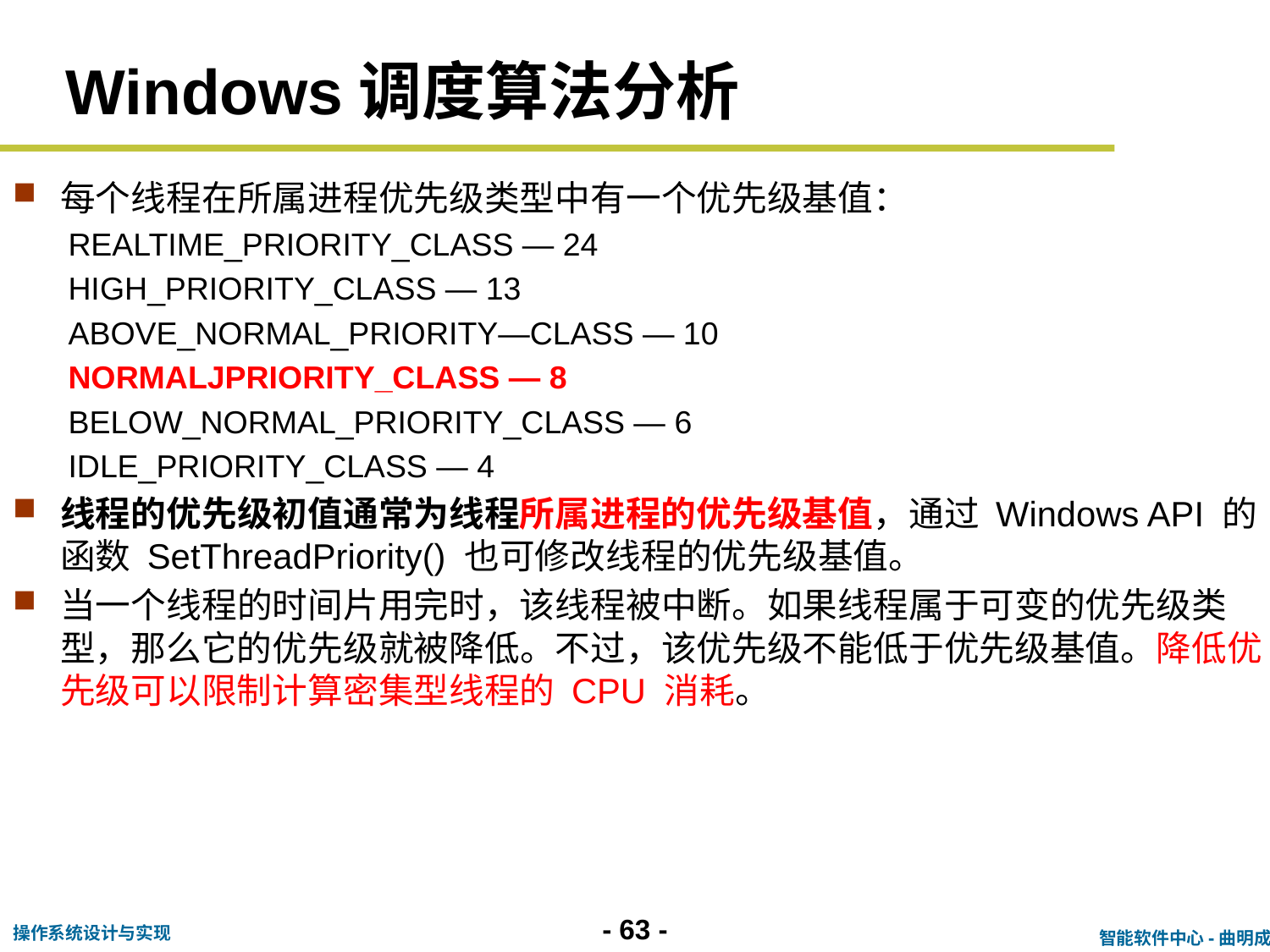

# Windows调度算法分析
每个线程在所属进程优先级类型中有一个优先级基值：
REALTIME_PRIORITY_CLASS — 24
HIGH_PRIORITY_CLASS — 13
ABOVE_NORMAL_PRIORITY—CLASS — 10
NORMALJPRIORITY_CLASS — 8
BELOW_NORMAL_PRIORITY_CLASS — 6
IDLE_PRIORITY_CLASS — 4
线程的优先级初值通常为线程所属进程的优先级基值，通过 Windows API 的函数 SetThreadPriority() 也可修改线程的优先级基值。
当一个线程的时间片用完时，该线程被中断。如果线程属于可变的优先级类型，那么它的优先级就被降低。不过，该优先级不能低于优先级基值。降低优先级可以限制计算密集型线程的 CPU 消耗。